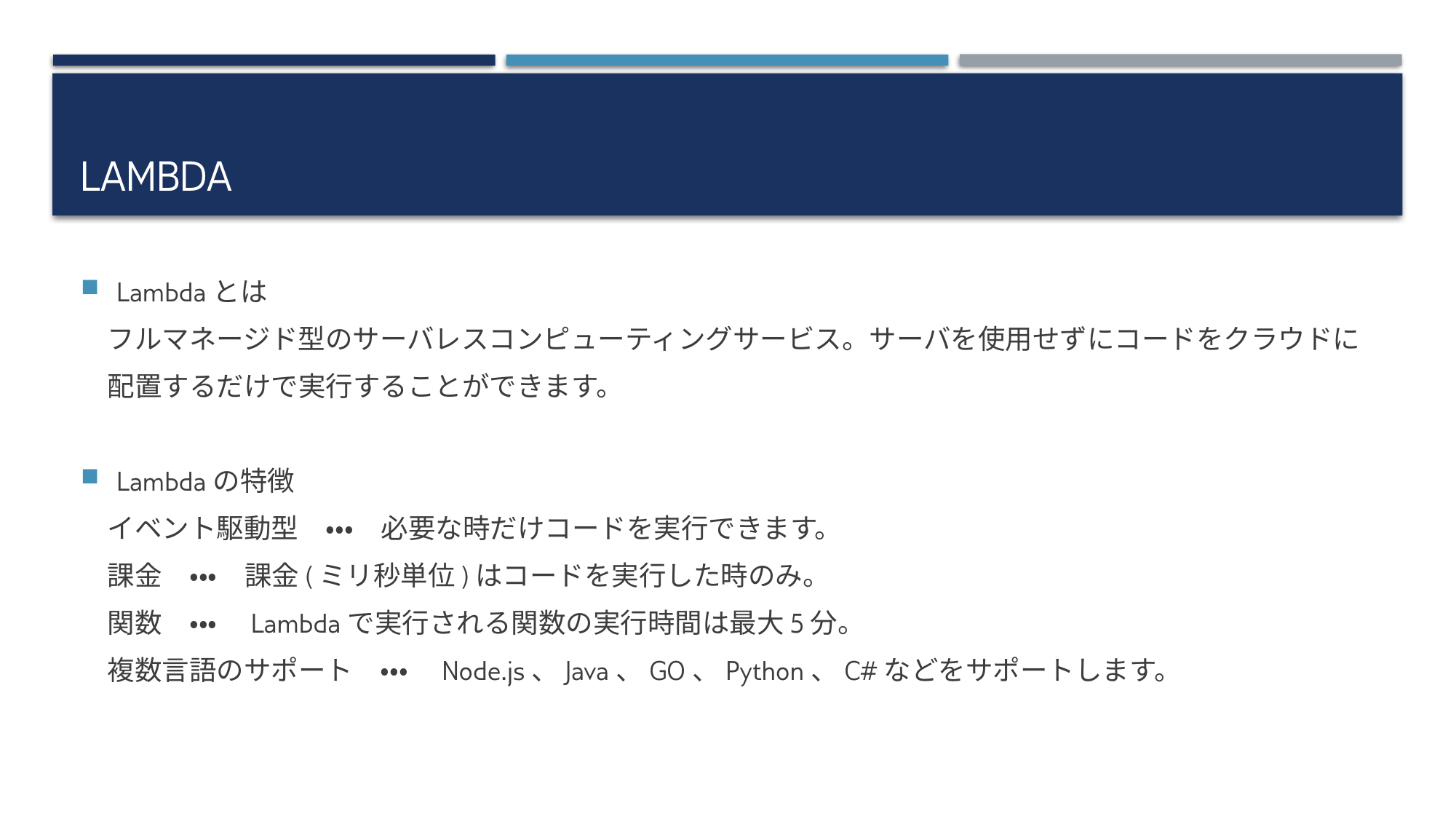

# Lambda
Lambdaとは
　フルマネージド型のサーバレスコンピューティングサービス。サーバを使用せずにコードをクラウドに
　配置するだけで実行することができます。

Lambdaの特徴
　イベント駆動型　・・・　必要な時だけコードを実行できます。
　課金　・・・　課金(ミリ秒単位)はコードを実行した時のみ。
　関数　・・・　Lambdaで実行される関数の実行時間は最大5分。
　複数言語のサポート　・・・　Node.js、Java、GO、Python、C#などをサポートします。